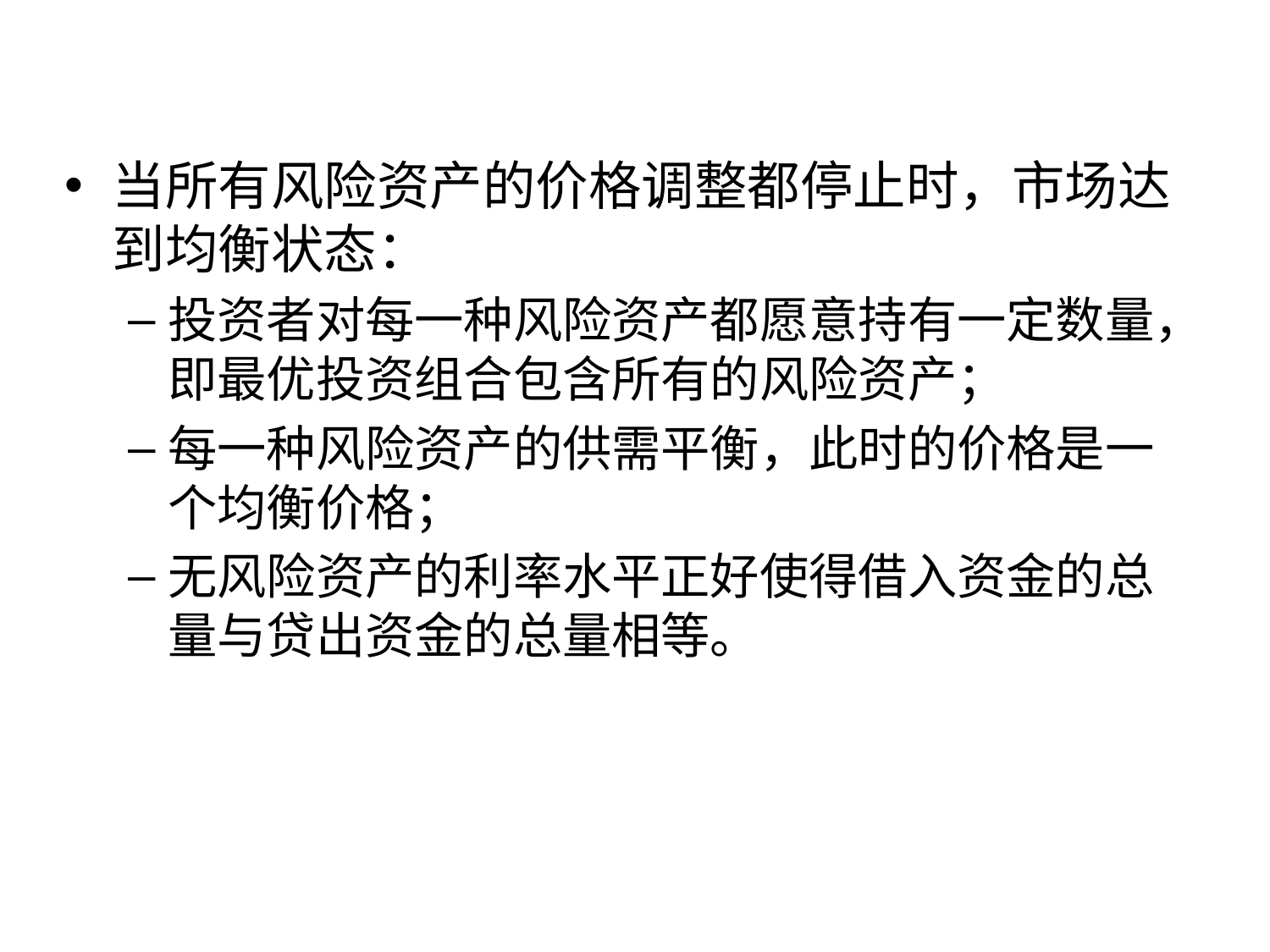

当所有风险资产的价格调整都停止时，市场达到均衡状态：
投资者对每一种风险资产都愿意持有一定数量，即最优投资组合包含所有的风险资产；
每一种风险资产的供需平衡，此时的价格是一个均衡价格；
无风险资产的利率水平正好使得借入资金的总量与贷出资金的总量相等。